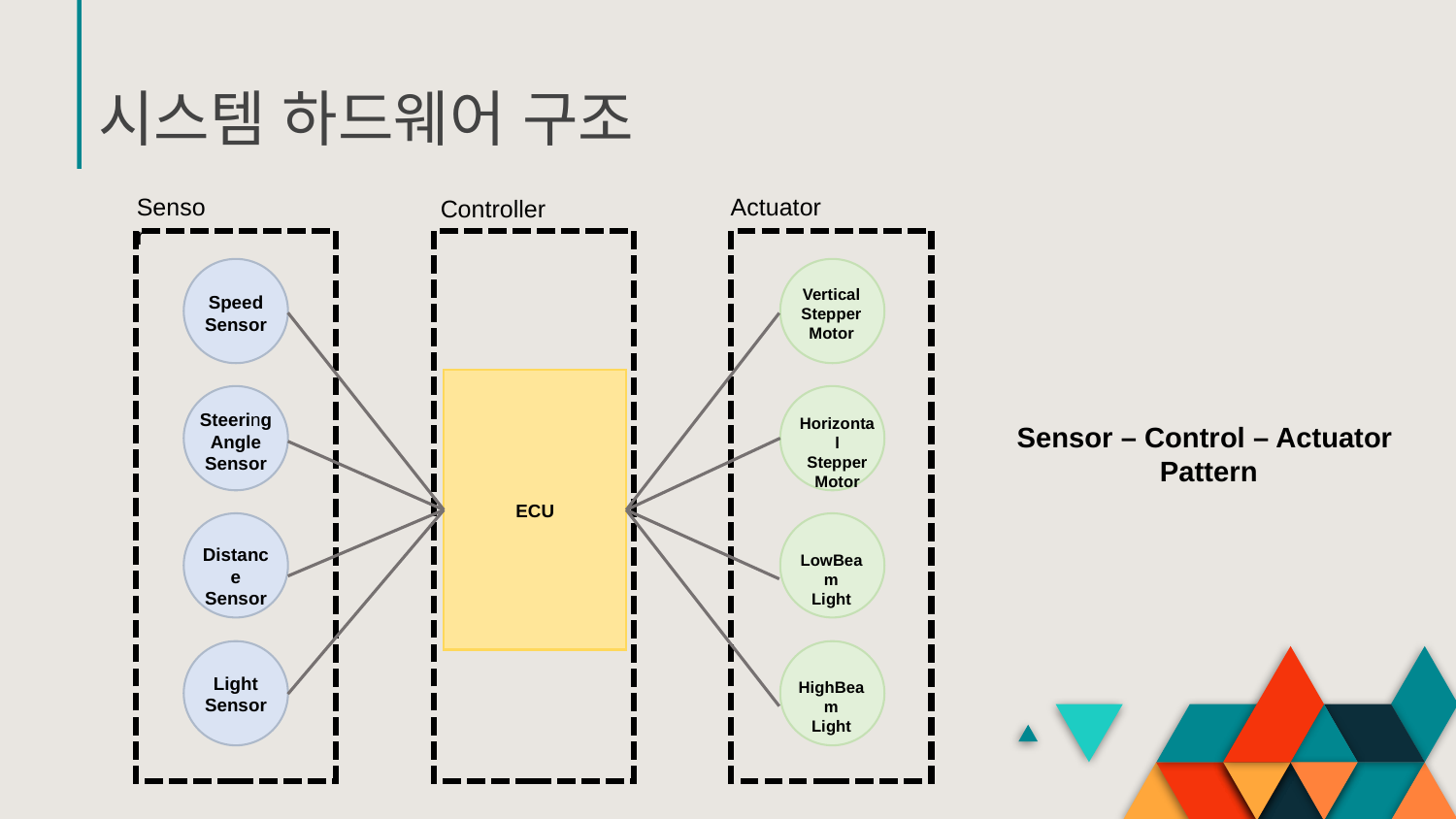

# 시스템 하드웨어 구조
Sensor
Actuator
Controller

Vertical
Stepper
Motor
Speed
Sensor
ECU

Steering
Angle
Sensor
Horizontal
Stepper
Motor
Sensor – Control – Actuator
Pattern

Distance
Sensor
LowBeam
Light

Light
Sensor
HighBeam
Light